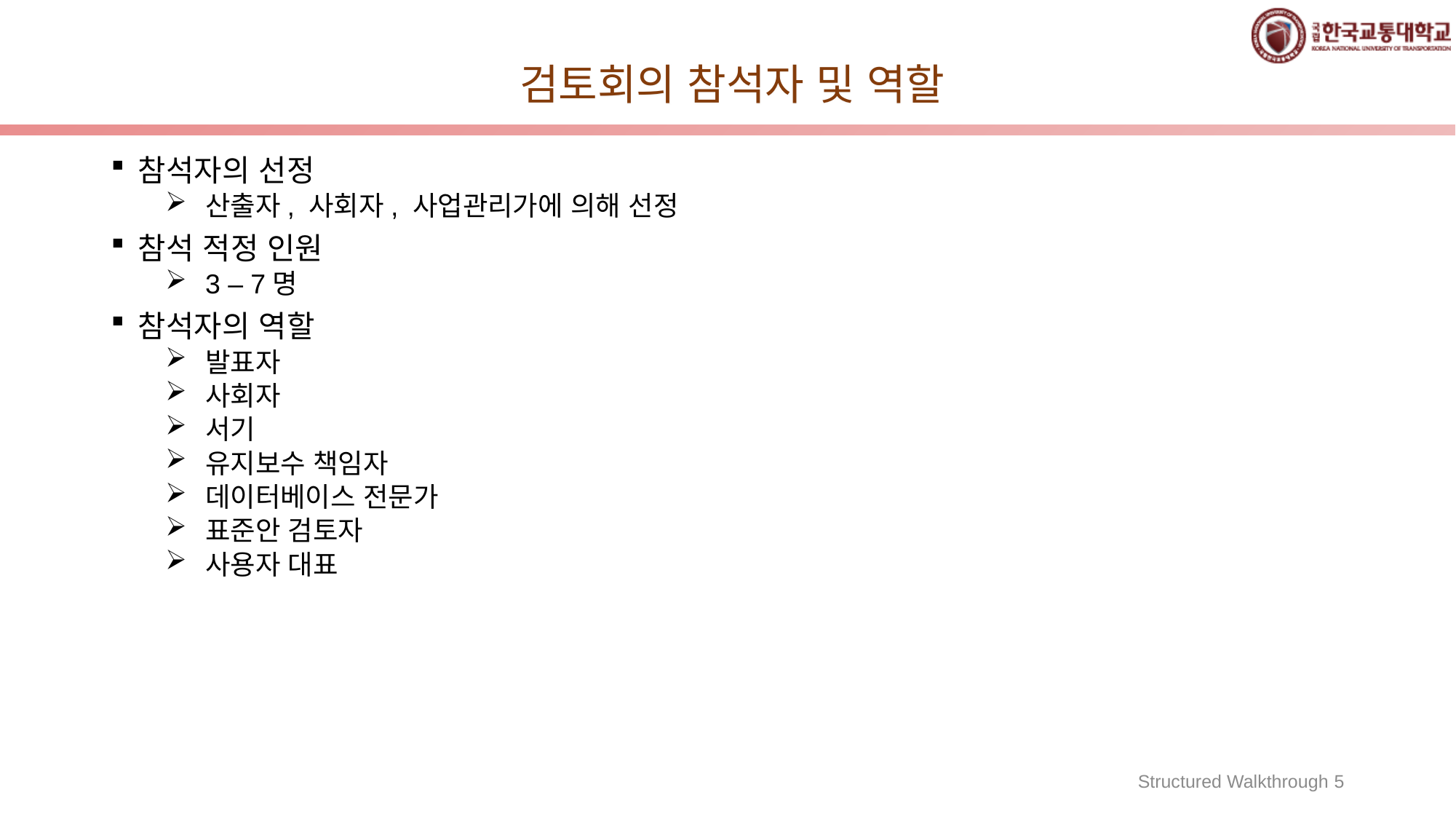

# 검토회의 참석자 및 역할
참석자의 선정
산출자, 사회자, 사업관리가에 의해 선정
참석 적정 인원
3 – 7명
참석자의 역할
발표자
사회자
서기
유지보수 책임자
데이터베이스 전문가
표준안 검토자
사용자 대표
Structured Walkthrough 5